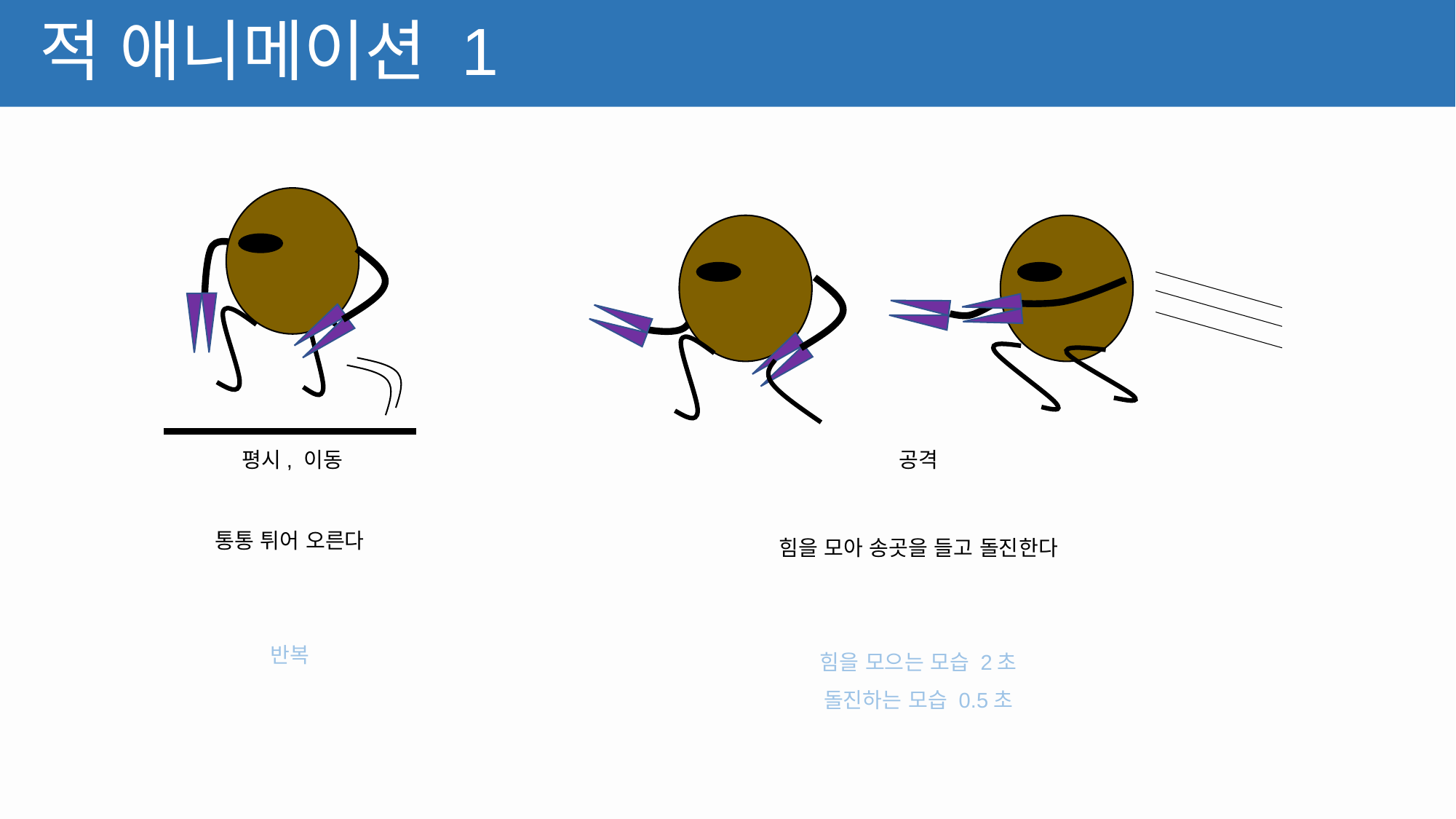

# 적 애니메이션 1

평시, 이동
통통 튀어 오른다

반복

공격
힘을 모아 송곳을 들고 돌진한다

힘을 모으는 모습 2초
돌진하는 모습 0.5초